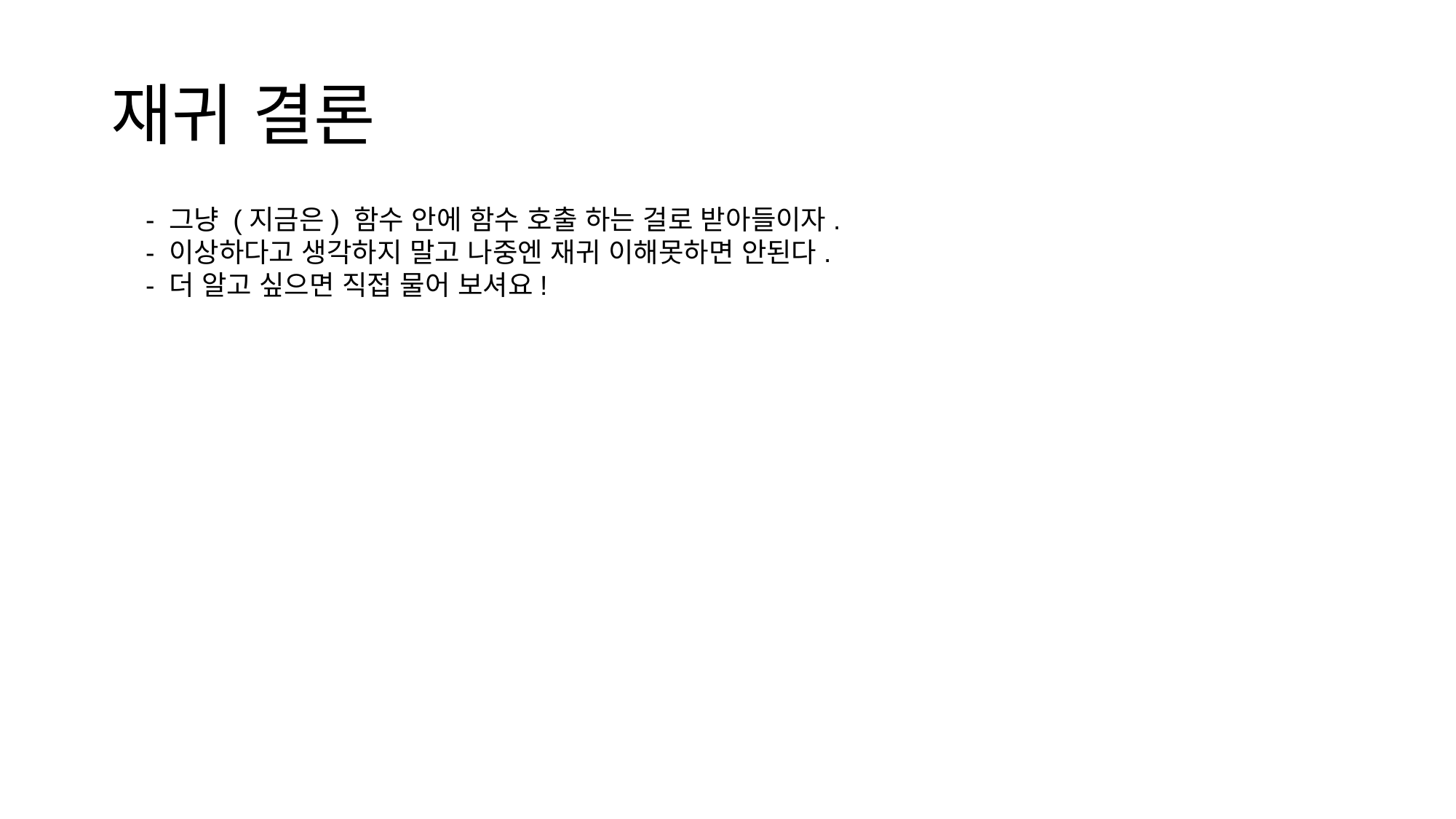

# 재귀 결론
 - 그냥 (지금은) 함수 안에 함수 호출 하는 걸로 받아들이자.
 - 이상하다고 생각하지 말고 나중엔 재귀 이해못하면 안된다.
 - 더 알고 싶으면 직접 물어 보셔요!